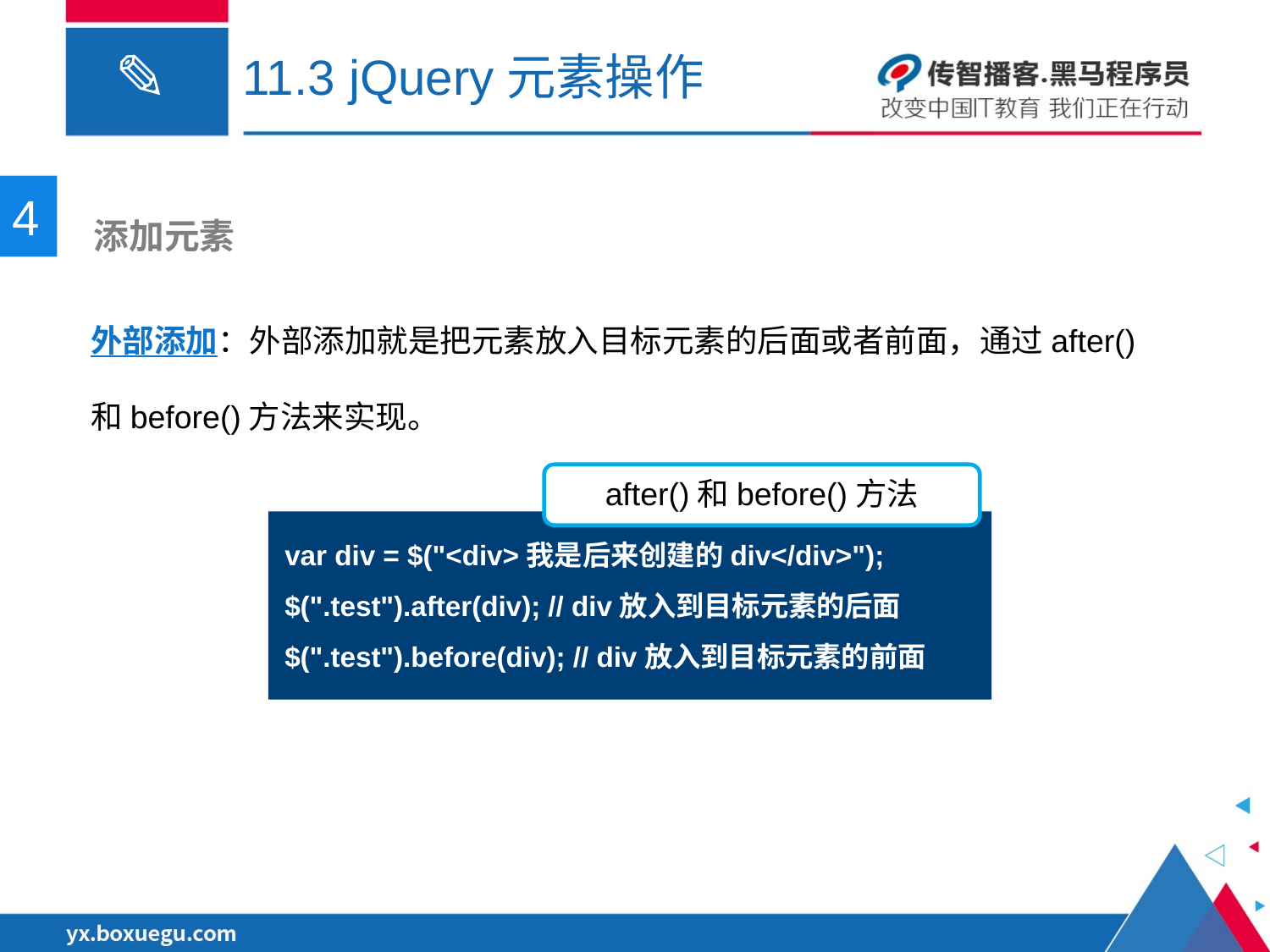

# 11.3 jQuery元素操作

4
  添加元素
外部添加：外部添加就是把元素放入目标元素的后面或者前面，通过after()和before()方法来实现。
after()和before()方法

var div = $("<div>我是后来创建的div</div>");
$(".test").after(div); // div放入到目标元素的后面
$(".test").before(div); // div放入到目标元素的前面